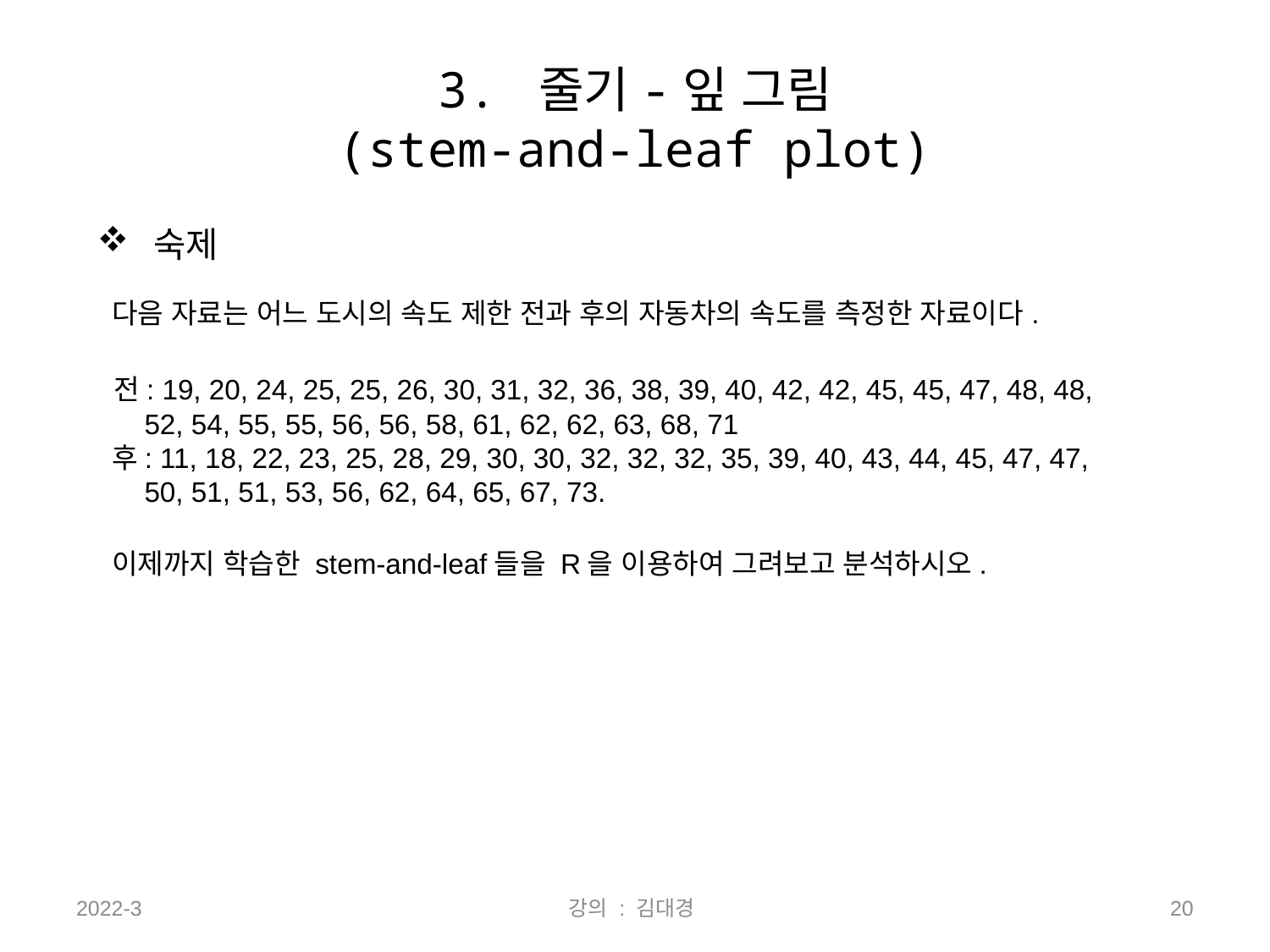

# 3. 줄기-잎 그림 (stem-and-leaf plot)
 숙제
 다음 자료는 어느 도시의 속도 제한 전과 후의 자동차의 속도를 측정한 자료이다.

 전: 19, 20, 24, 25, 25, 26, 30, 31, 32, 36, 38, 39, 40, 42, 42, 45, 45, 47, 48, 48,
      52, 54, 55, 55, 56, 56, 58, 61, 62, 62, 63, 68, 71
 후: 11, 18, 22, 23, 25, 28, 29, 30, 30, 32, 32, 32, 35, 39, 40, 43, 44, 45, 47, 47,
      50, 51, 51, 53, 56, 62, 64, 65, 67, 73.

 이제까지 학습한 stem-and-leaf들을 R을 이용하여 그려보고 분석하시오.

2022-3
강의 : 김대경
20